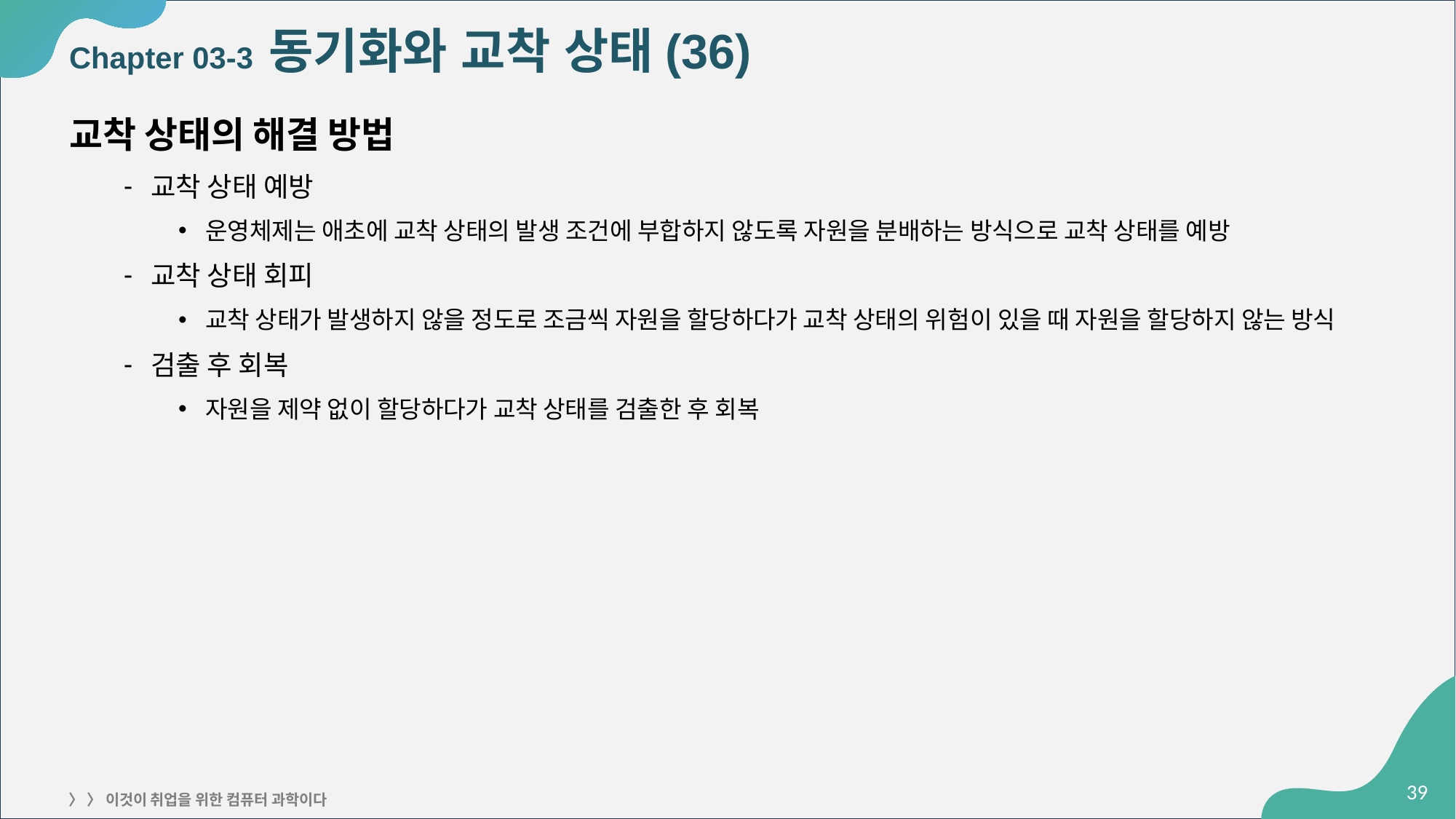

# Chapter 03-3 동기화와 교착 상태(36)
교착 상태의 해결 방법
교착 상태 예방
운영체제는 애초에 교착 상태의 발생 조건에 부합하지 않도록 자원을 분배하는 방식으로 교착 상태를 예방
교착 상태 회피
교착 상태가 발생하지 않을 정도로 조금씩 자원을 할당하다가 교착 상태의 위험이 있을 때 자원을 할당하지 않는 방식
검출 후 회복
자원을 제약 없이 할당하다가 교착 상태를 검출한 후 회복
39
〉 〉 이것이 취업을 위한 컴퓨터 과학이다